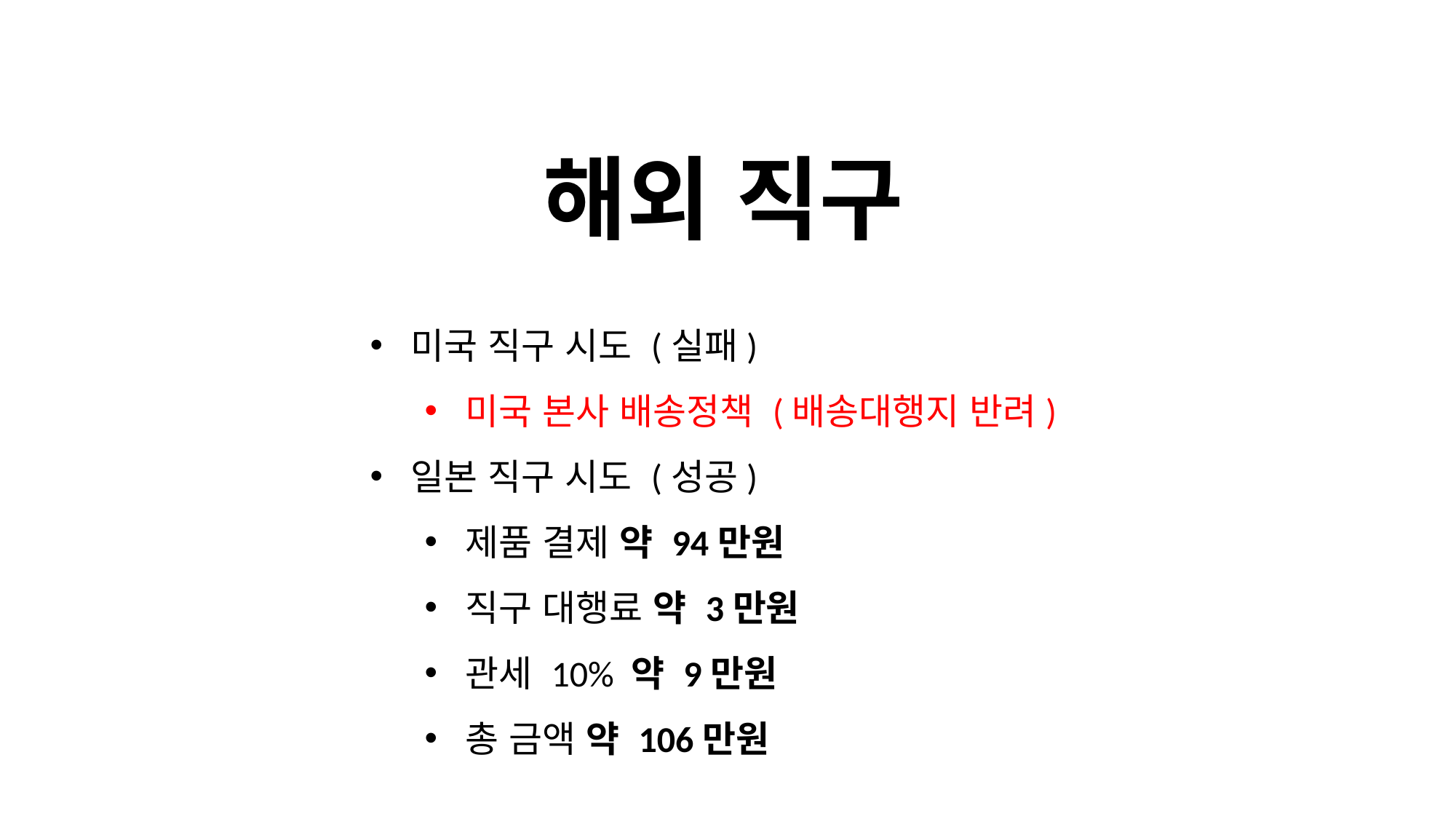

해외 직구
미국 직구 시도 (실패)
미국 본사 배송정책 (배송대행지 반려)
일본 직구 시도 (성공)
제품 결제 약 94만원
직구 대행료 약 3만원
관세 10% 약 9만원
총 금액 약 106만원